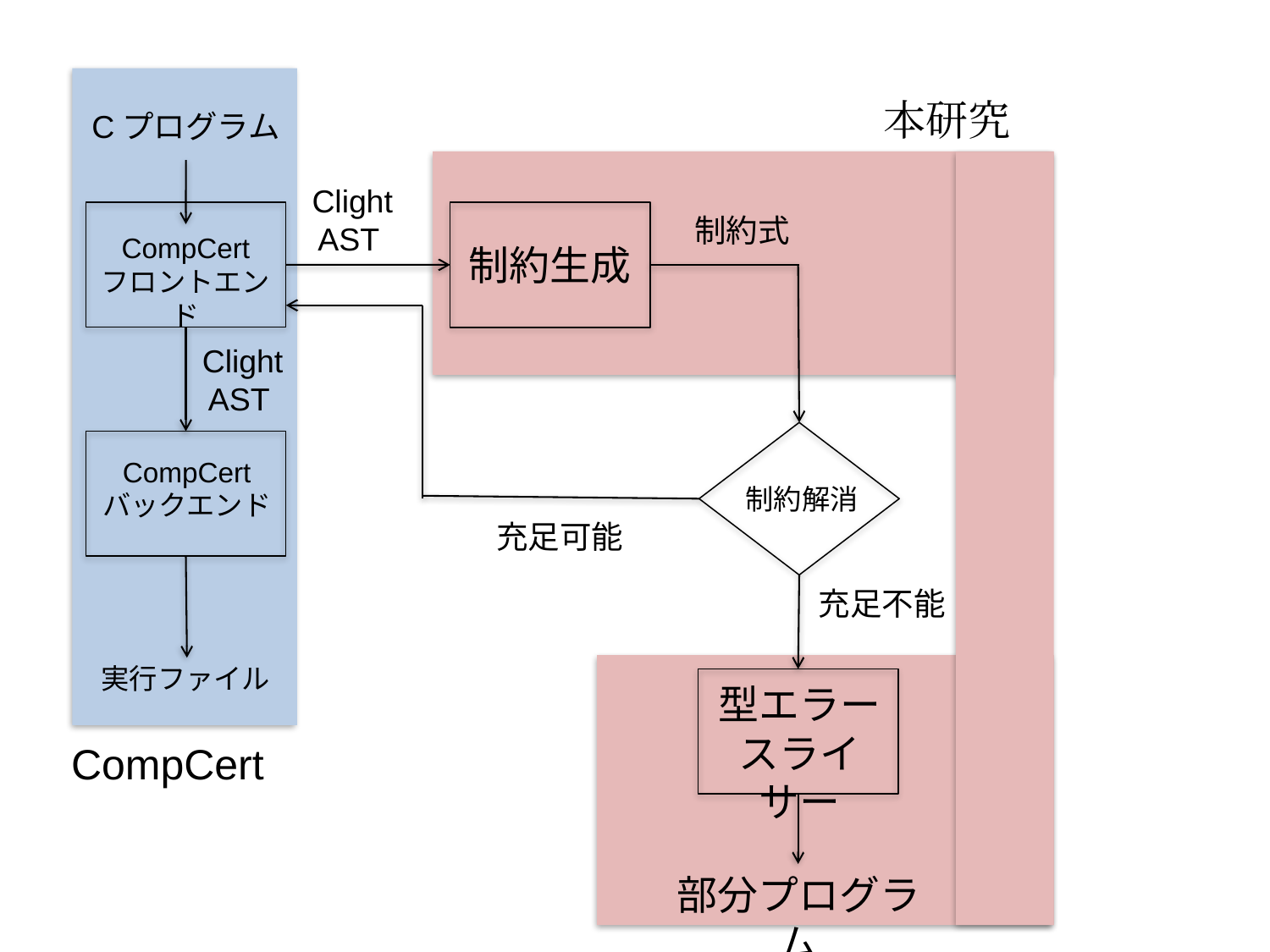

本研究
Cプログラム

 Clight AST

制約式
CompCert
フロントエンド
制約生成
 Clight AST

CompCert
バックエンド
制約解消
充足可能
充足不能
実行ファイル

型エラー
スライサー
CompCert
部分プログラム